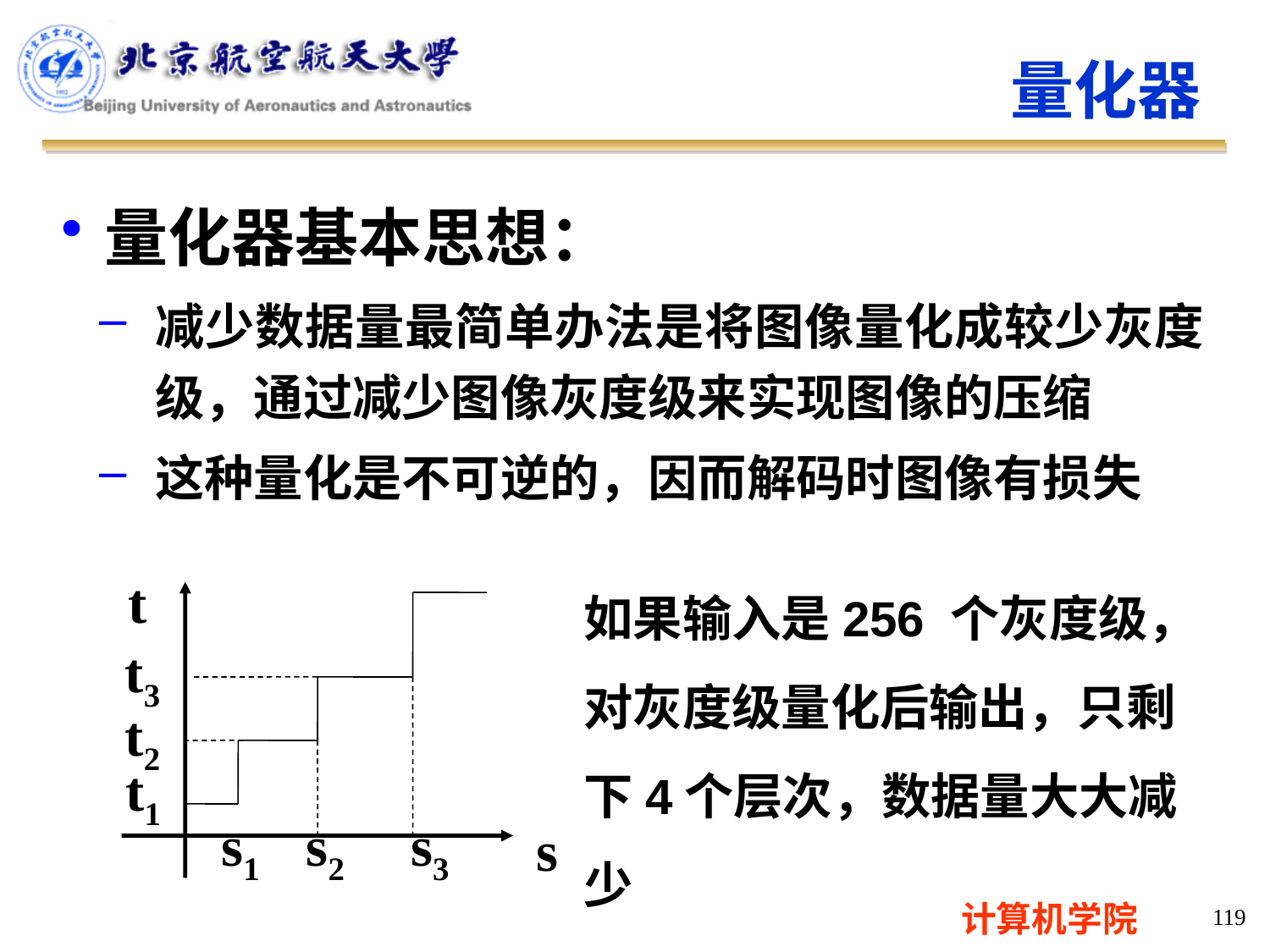

# 量化器

量化器基本思想：
减少数据量最简单办法是将图像量化成较少灰度级，通过减少图像灰度级来实现图像的压缩
这种量化是不可逆的，因而解码时图像有损失
t

t3

t2

t1

s1
s2
s3
s

如果输入是256 个灰度级，对灰度级量化后输出，只剩下4个层次，数据量大大减少
119